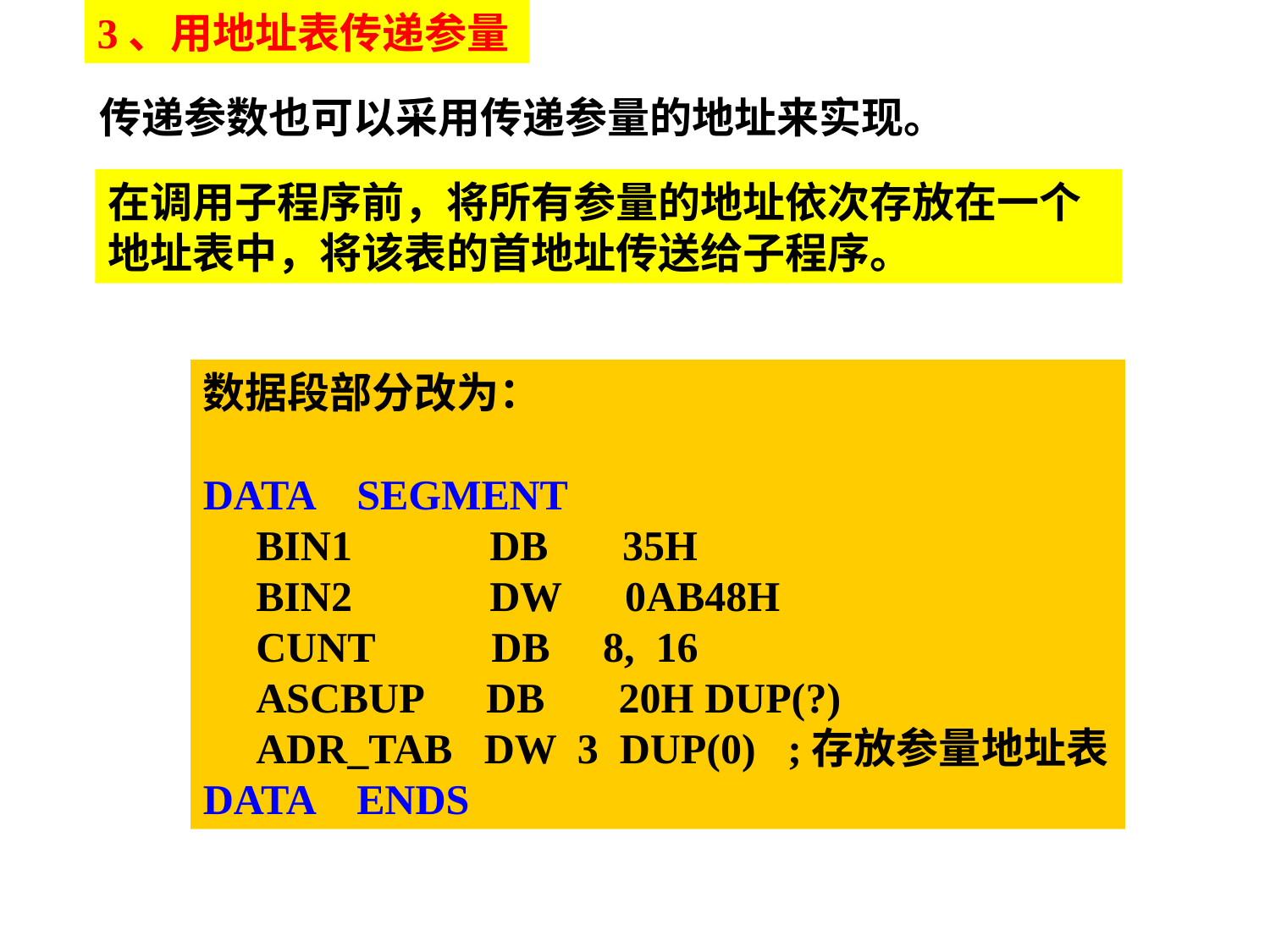

3、用地址表传递参量
传递参数也可以采用传递参量的地址来实现。
在调用子程序前，将所有参量的地址依次存放在一个地址表中，将该表的首地址传送给子程序。
数据段部分改为：

DATA    SEGMENT
     BIN1             DB       35H
     BIN2             DW      0AB48H
     CUNT           DB     8,  16
     ASCBUP      DB       20H DUP(?)
     ADR_TAB   DW  3  DUP(0)   ;存放参量地址表
DATA    ENDS
10